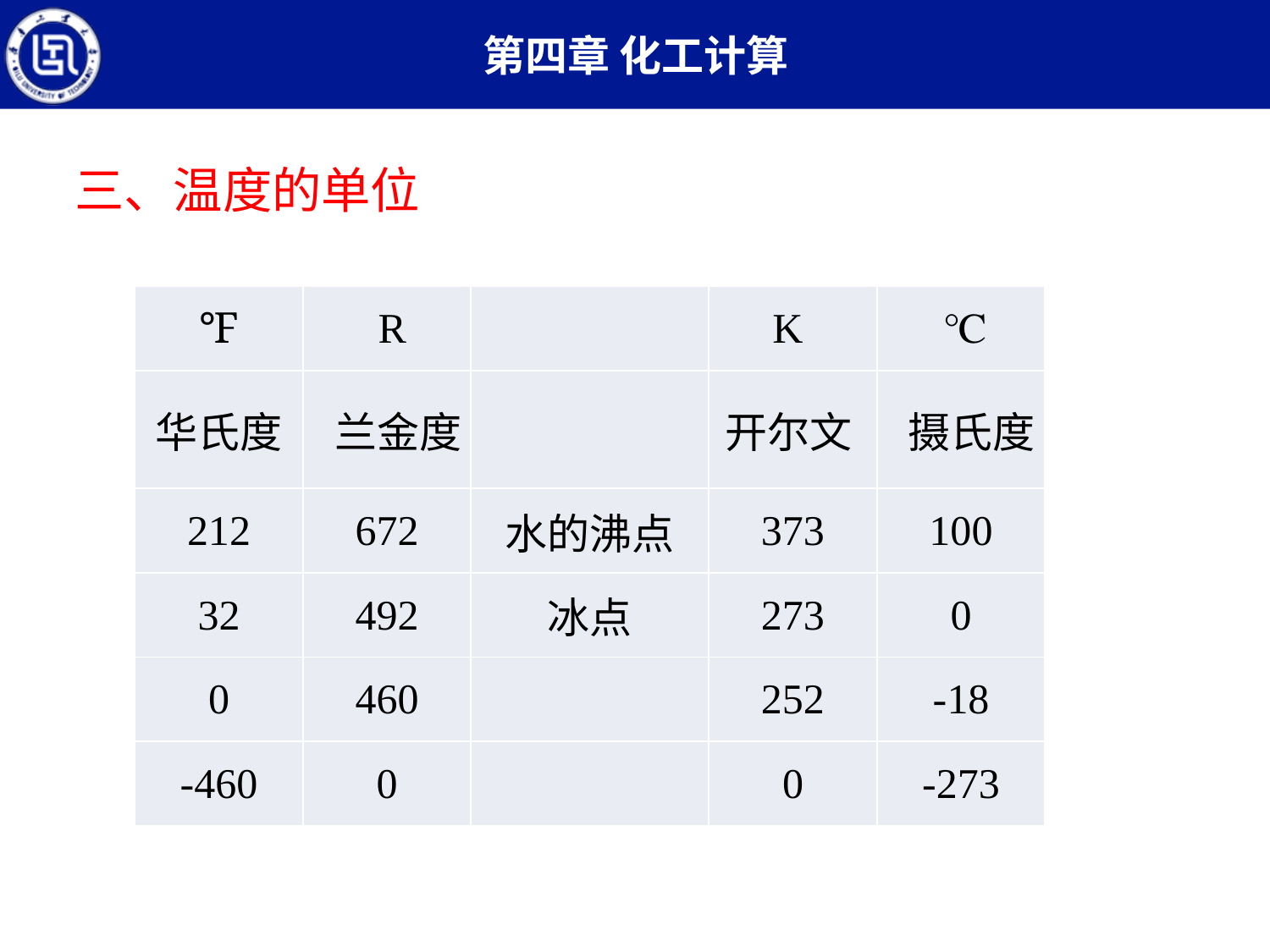

三、温度的单位

| ℉ | R |  | K | ℃ |
| --- | --- | --- | --- | --- |
| 华氏度 | 兰金度 |  | 开尔文 | 摄氏度 |
| 212 | 672 | 水的沸点 | 373 | 100 |
| 32 | 492 | 冰点 | 273 | 0 |
| 0 | 460 |  | 252 | -18 |
| -460 | 0 |  | 0 | -273 |